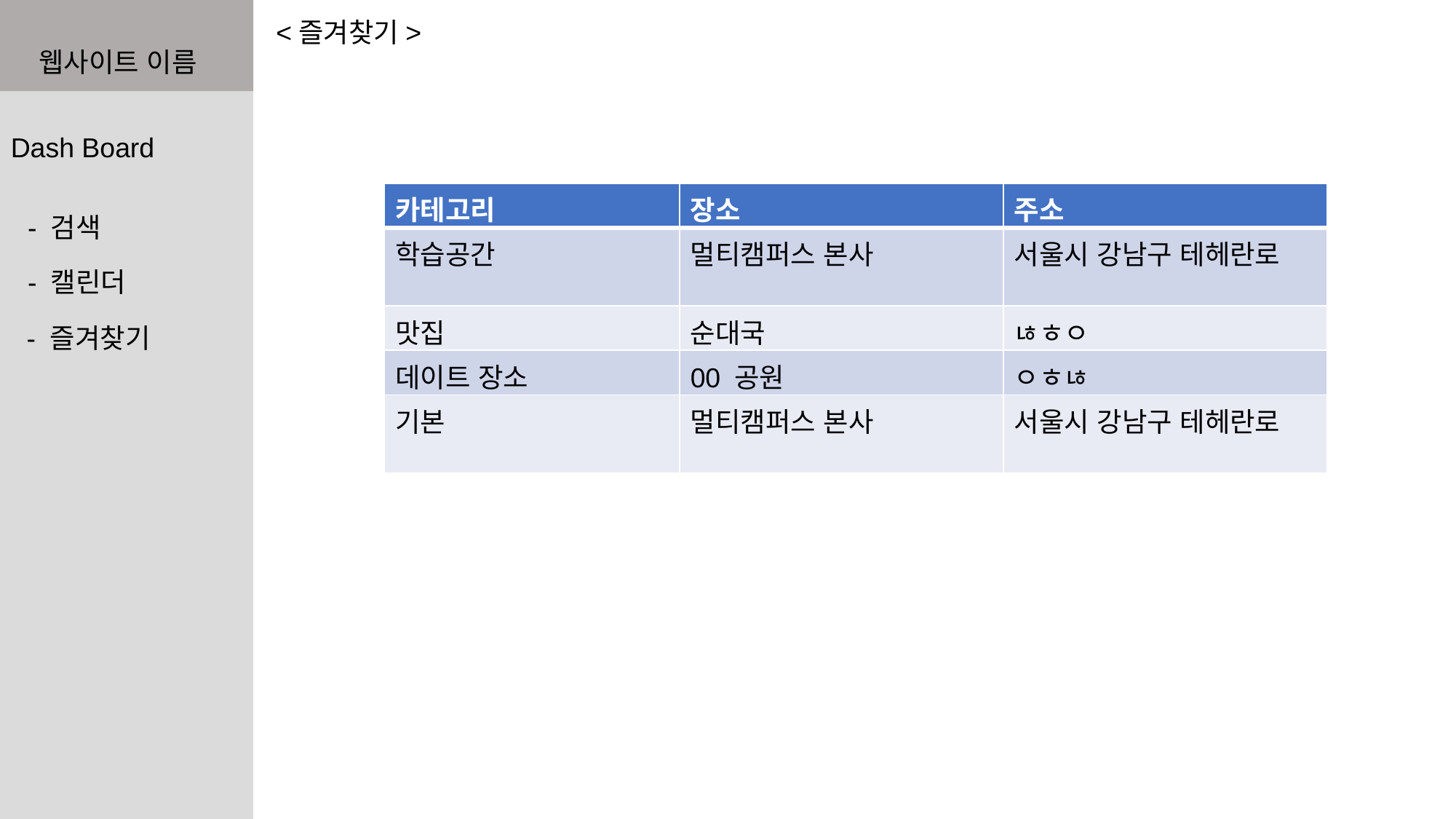

<즐겨찾기>
웹사이트 이름
Dash Board
| 카테고리 | 장소 | 주소 |
| --- | --- | --- |
| 학습공간 | 멀티캠퍼스 본사 | 서울시 강남구 테헤란로 |
| 맛집 | 순대국 | ㄶㅎㅇ |
| 데이트 장소 | 00 공원 | ㅇㅎㄶ |
| 기본 | 멀티캠퍼스 본사 | 서울시 강남구 테헤란로 |
- 검색
- 캘린더
- 즐겨찾기